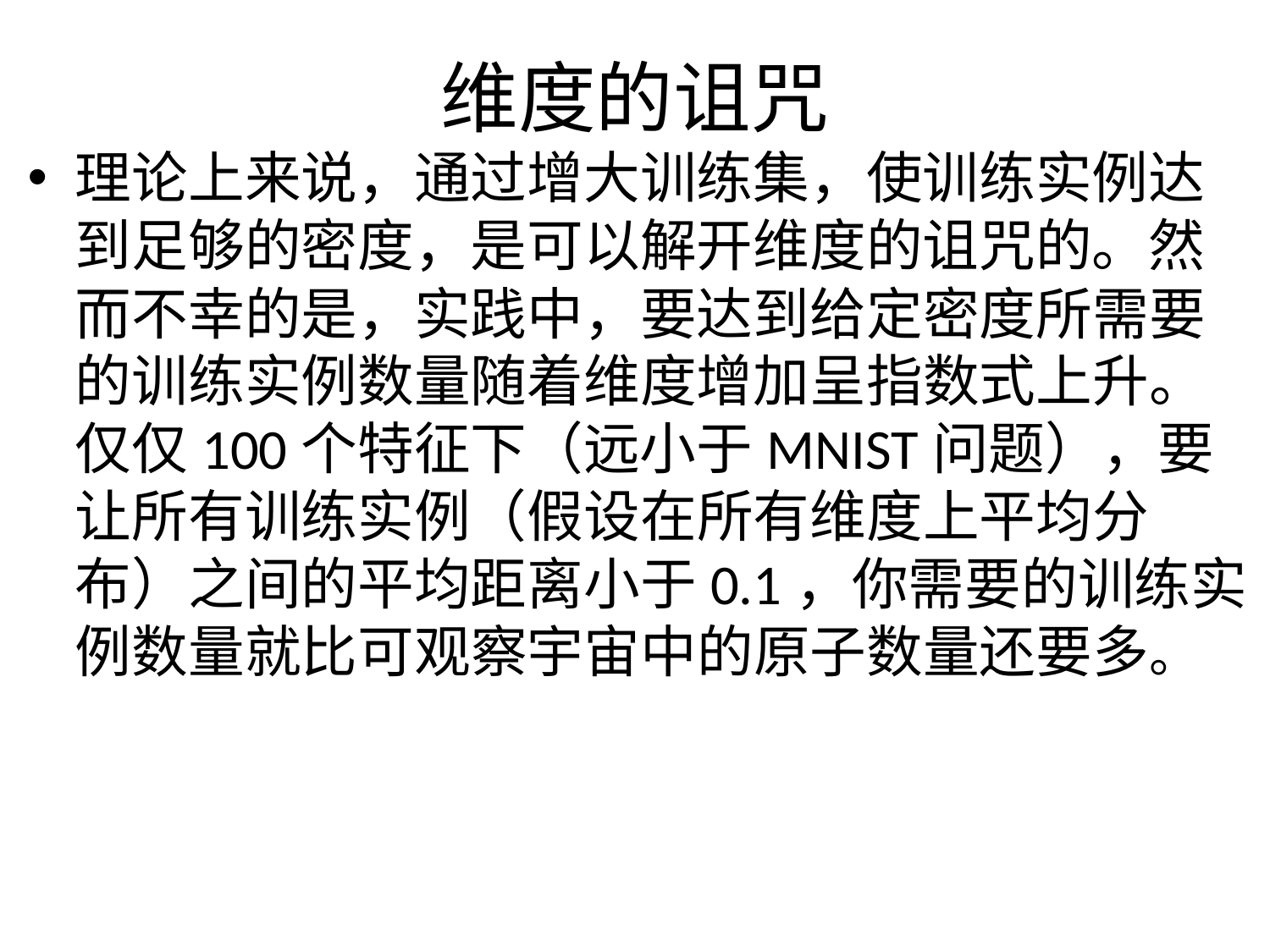

# 维度的诅咒
理论上来说，通过增大训练集，使训练实例达到足够的密度，是可以解开维度的诅咒的。然而不幸的是，实践中，要达到给定密度所需要的训练实例数量随着维度增加呈指数式上升。仅仅100个特征下（远小于MNIST问题），要让所有训练实例（假设在所有维度上平均分布）之间的平均距离小于0.1，你需要的训练实例数量就比可观察宇宙中的原子数量还要多。